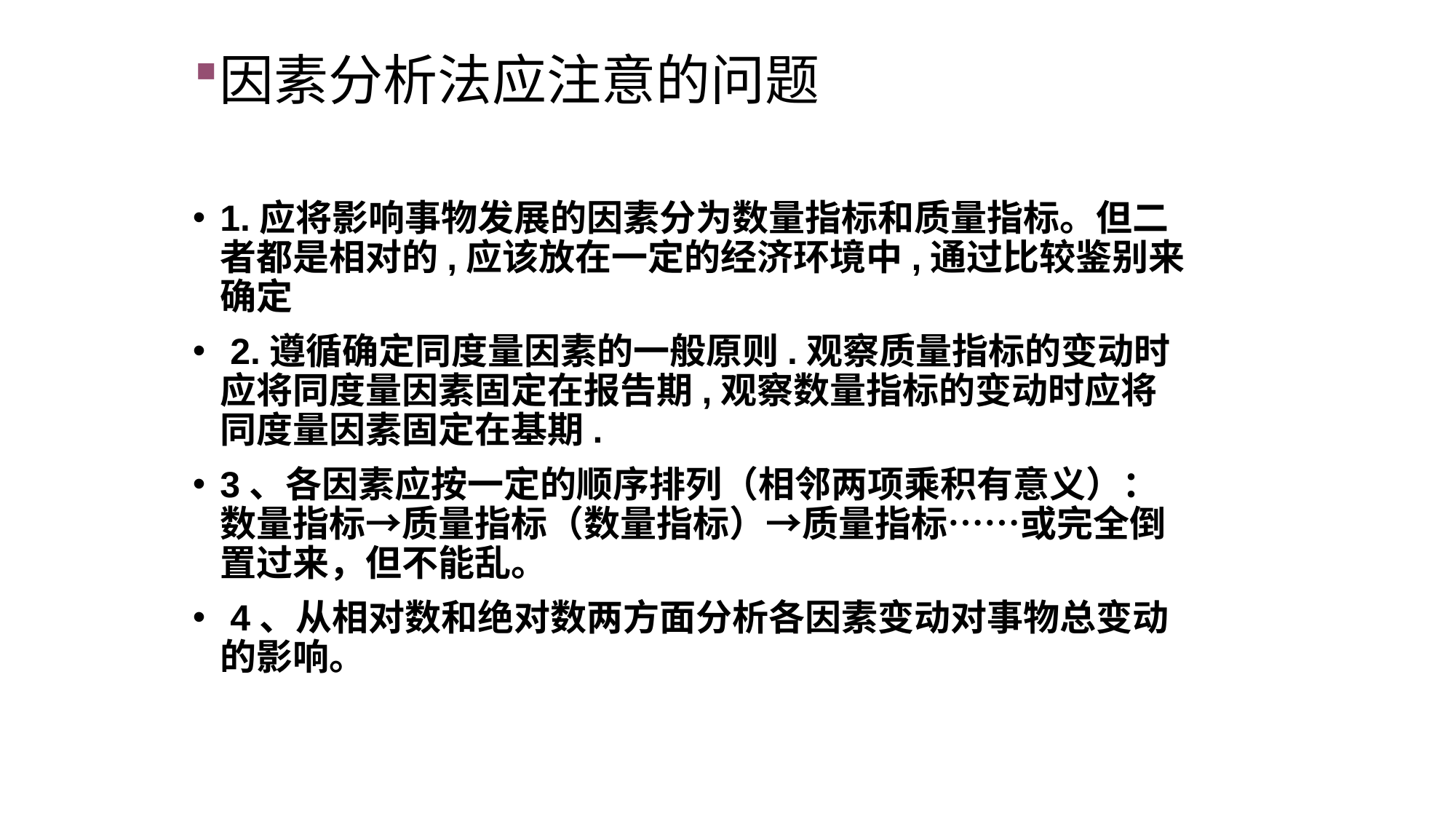

因素分析法应注意的问题
1.应将影响事物发展的因素分为数量指标和质量指标。但二者都是相对的,应该放在一定的经济环境中,通过比较鉴别来确定
 2.遵循确定同度量因素的一般原则.观察质量指标的变动时应将同度量因素固定在报告期,观察数量指标的变动时应将同度量因素固定在基期.
3、各因素应按一定的顺序排列（相邻两项乘积有意义）：数量指标→质量指标（数量指标）→质量指标……或完全倒置过来，但不能乱。
 4、从相对数和绝对数两方面分析各因素变动对事物总变动的影响。